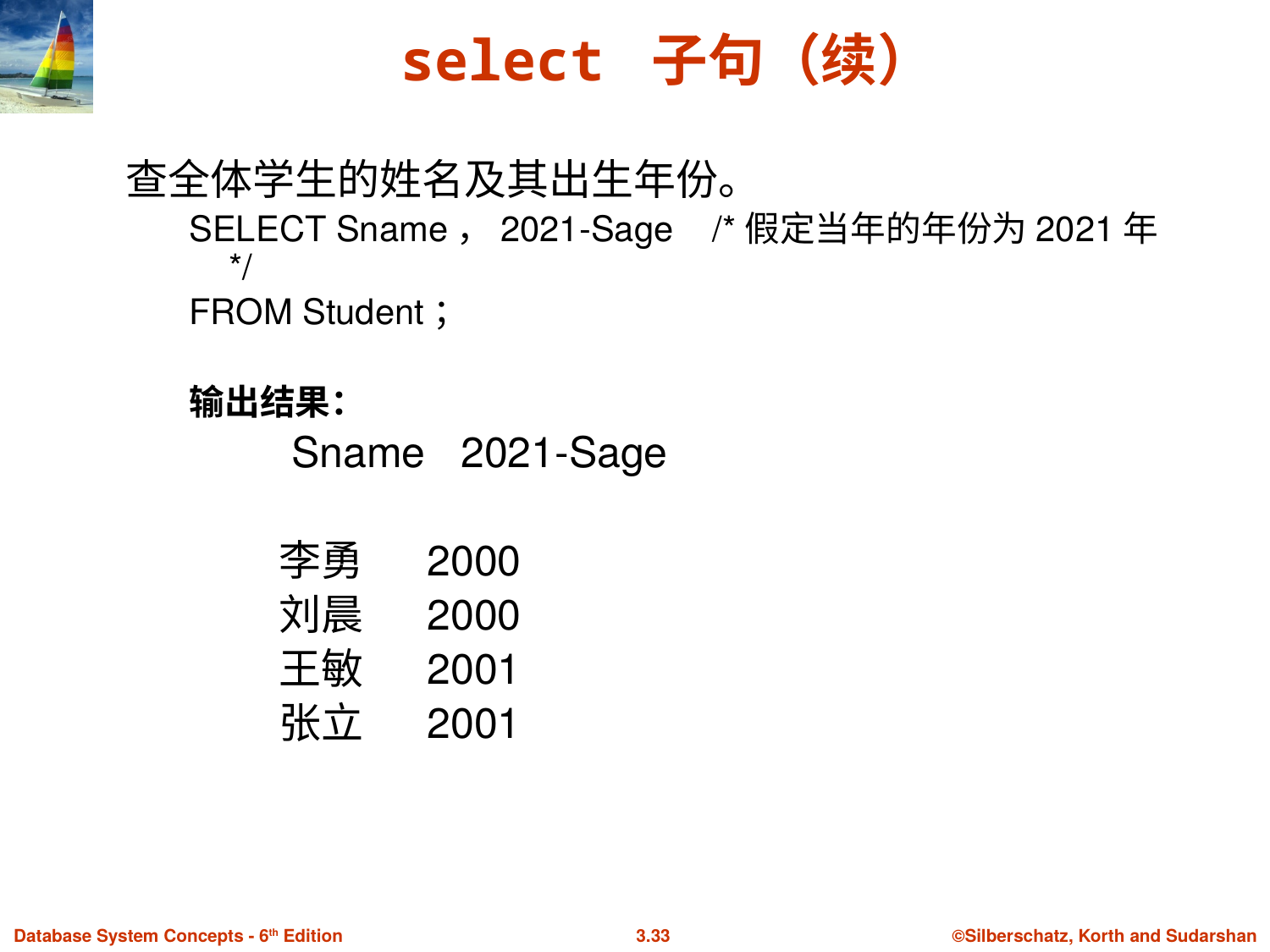

# select 子句（续）
查全体学生的姓名及其出生年份。
SELECT Sname，2021-Sage    /*假定当年的年份为2021年*/
FROM Student；

输出结果：
              Sname   2021-Sage

               李勇    	2000
               刘晨    	2000
               王敏    	2001
               张立    	2001